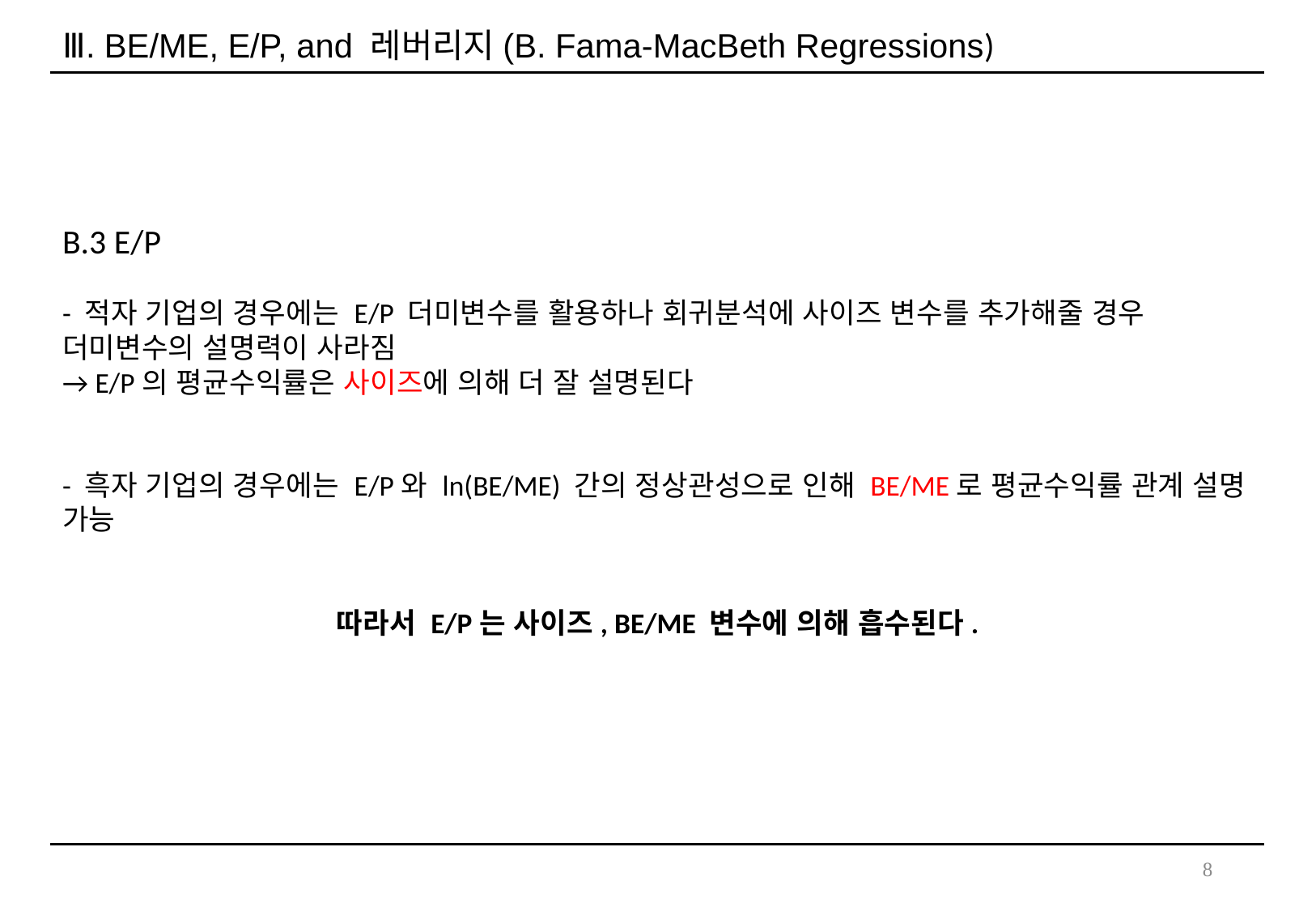

Ⅲ. BE/ME, E/P, and 레버리지(B. Fama-MacBeth Regressions)
B.3 E/P

- 적자 기업의 경우에는 E/P 더미변수를 활용하나 회귀분석에 사이즈 변수를 추가해줄 경우 더미변수의 설명력이 사라짐
→ E/P의 평균수익률은 사이즈에 의해 더 잘 설명된다

- 흑자 기업의 경우에는 E/P와 ln(BE/ME) 간의 정상관성으로 인해 BE/ME로 평균수익률 관계 설명 가능

따라서 E/P는 사이즈, BE/ME 변수에 의해 흡수된다.

8